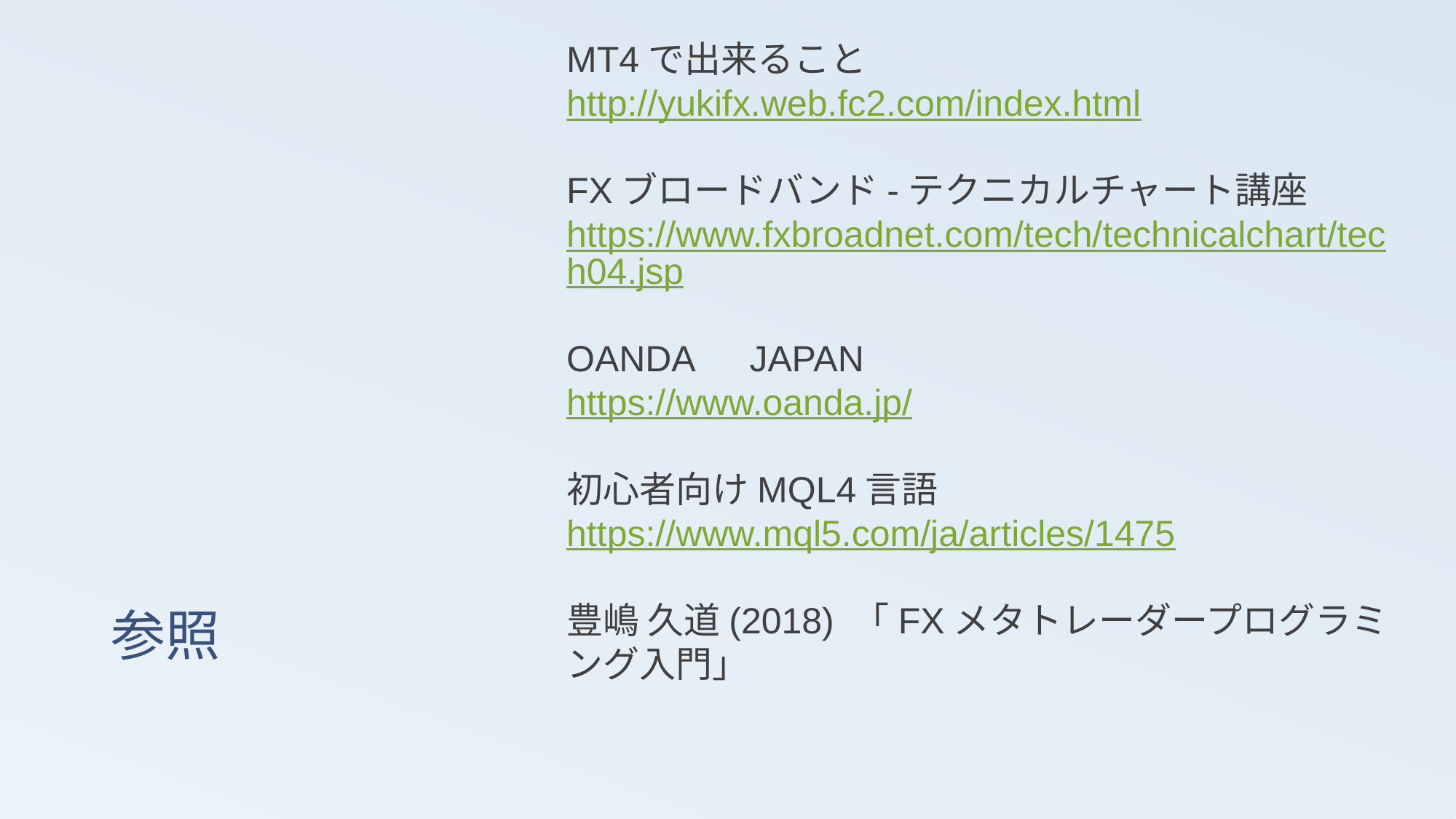

MT4で出来ること
http://yukifx.web.fc2.com/index.html

FXブロードバンド-テクニカルチャート講座
https://www.fxbroadnet.com/tech/technicalchart/tech04.jsp

OANDA　JAPAN
https://www.oanda.jp/

初心者向けMQL4言語
https://www.mql5.com/ja/articles/1475

豊嶋 久道(2018) 「FXメタトレーダープログラミング入門」

# 参照